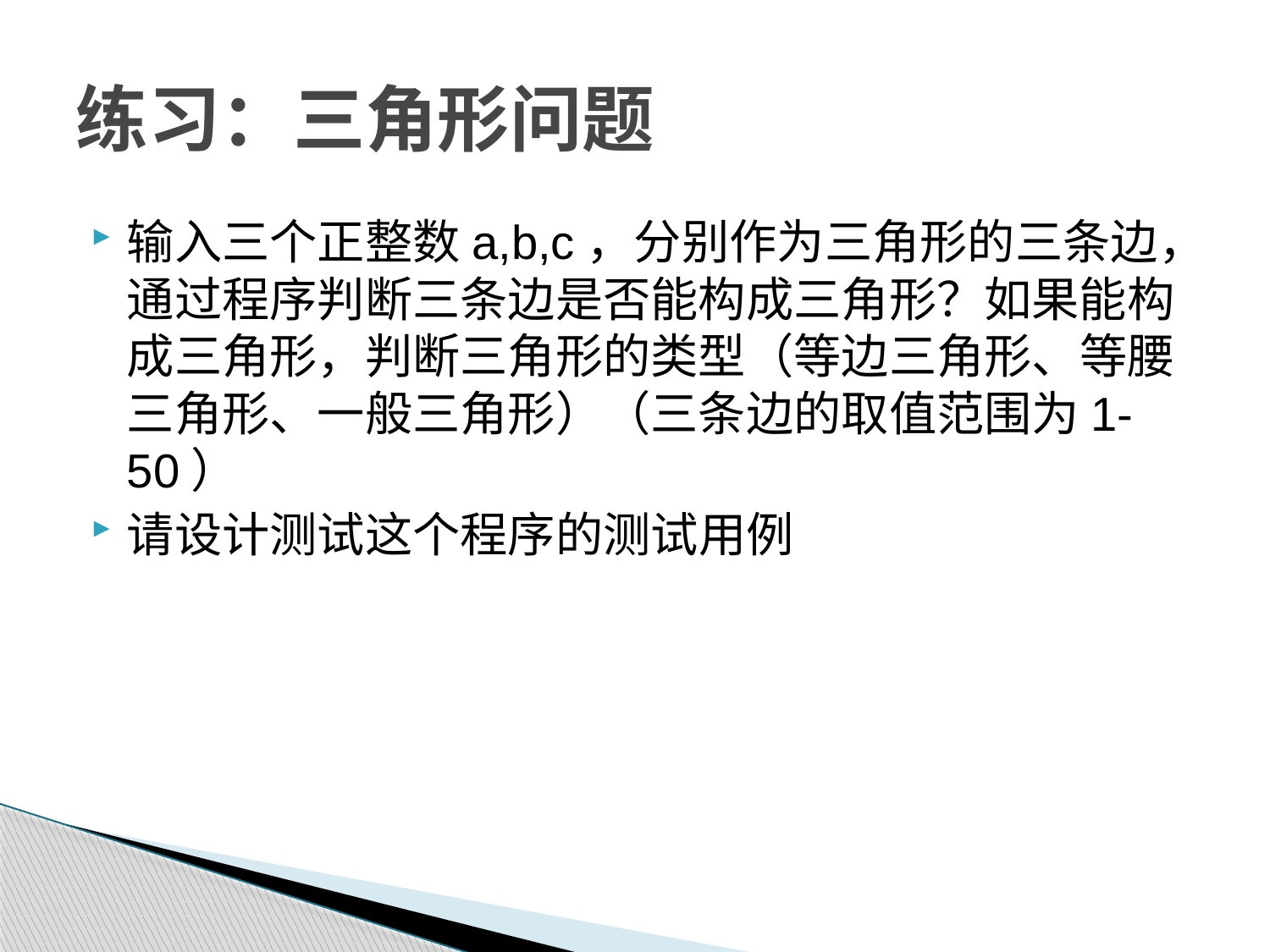

# 练习：三角形问题
输入三个正整数a,b,c，分别作为三角形的三条边，通过程序判断三条边是否能构成三角形？如果能构成三角形，判断三角形的类型（等边三角形、等腰三角形、一般三角形）（三条边的取值范围为1-50）
请设计测试这个程序的测试用例